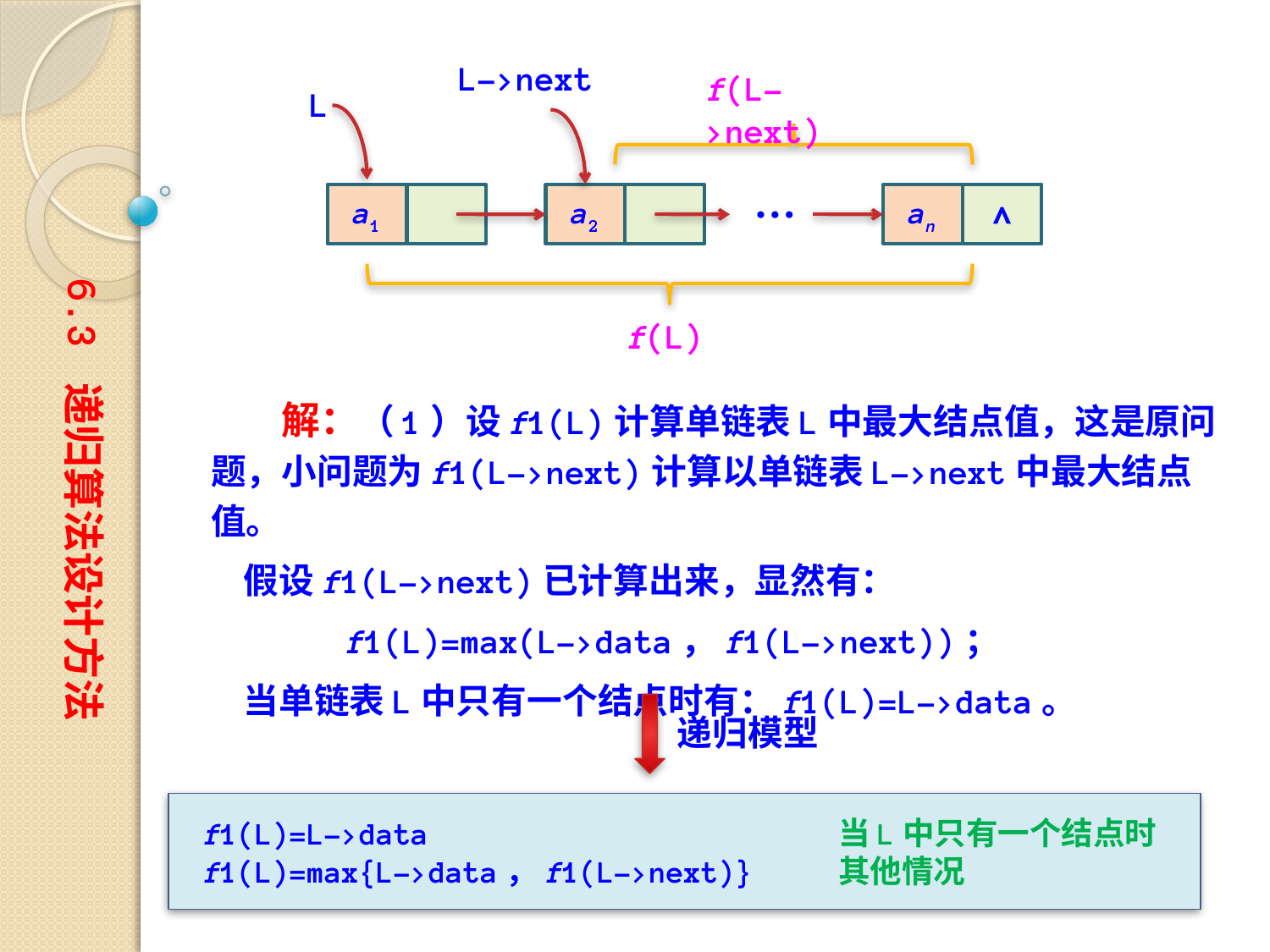

L->next
f(L->next)
L

…
a1

a2

an
∧
f(L)
6.3 递归算法设计方法
　　解：（1）设f1(L)计算单链表L中最大结点值，这是原问题，小问题为f1(L->next)计算以单链表L->next中最大结点值。
   假设f1(L->next)已计算出来，显然有：
       f1(L)=max(L->data，f1(L->next))；
   当单链表L中只有一个结点时有：f1(L)=L->data。

递归模型
f1(L)=L->data				当L中只有一个结点时
f1(L)=max{L->data，f1(L->next)}	其他情况